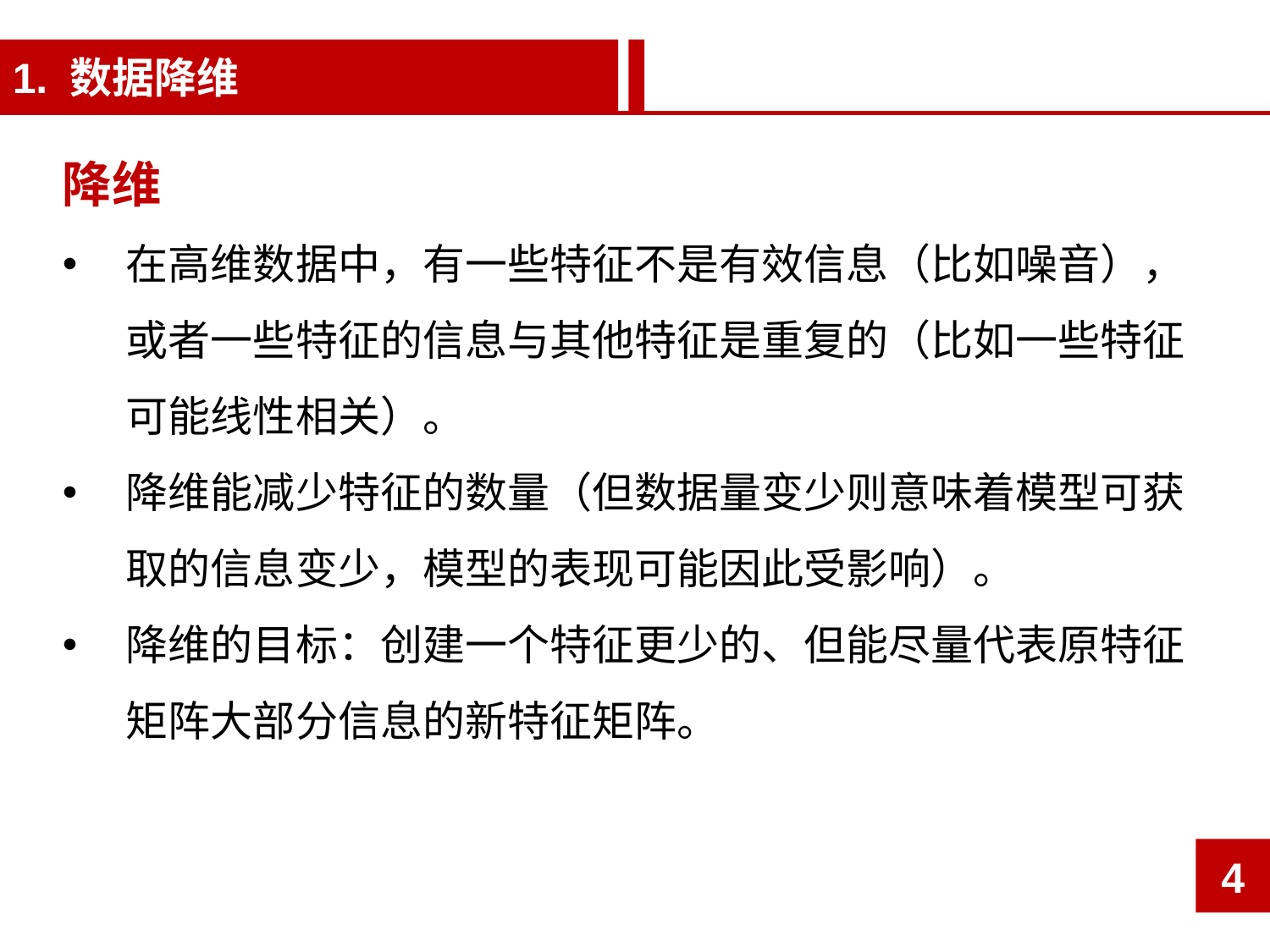

1. 数据降维

降维
在高维数据中，有一些特征不是有效信息（比如噪音），或者一些特征的信息与其他特征是重复的（比如一些特征可能线性相关）。
降维能减少特征的数量（但数据量变少则意味着模型可获取的信息变少，模型的表现可能因此受影响）。
降维的目标：创建一个特征更少的、但能尽量代表原特征矩阵大部分信息的新特征矩阵。
4